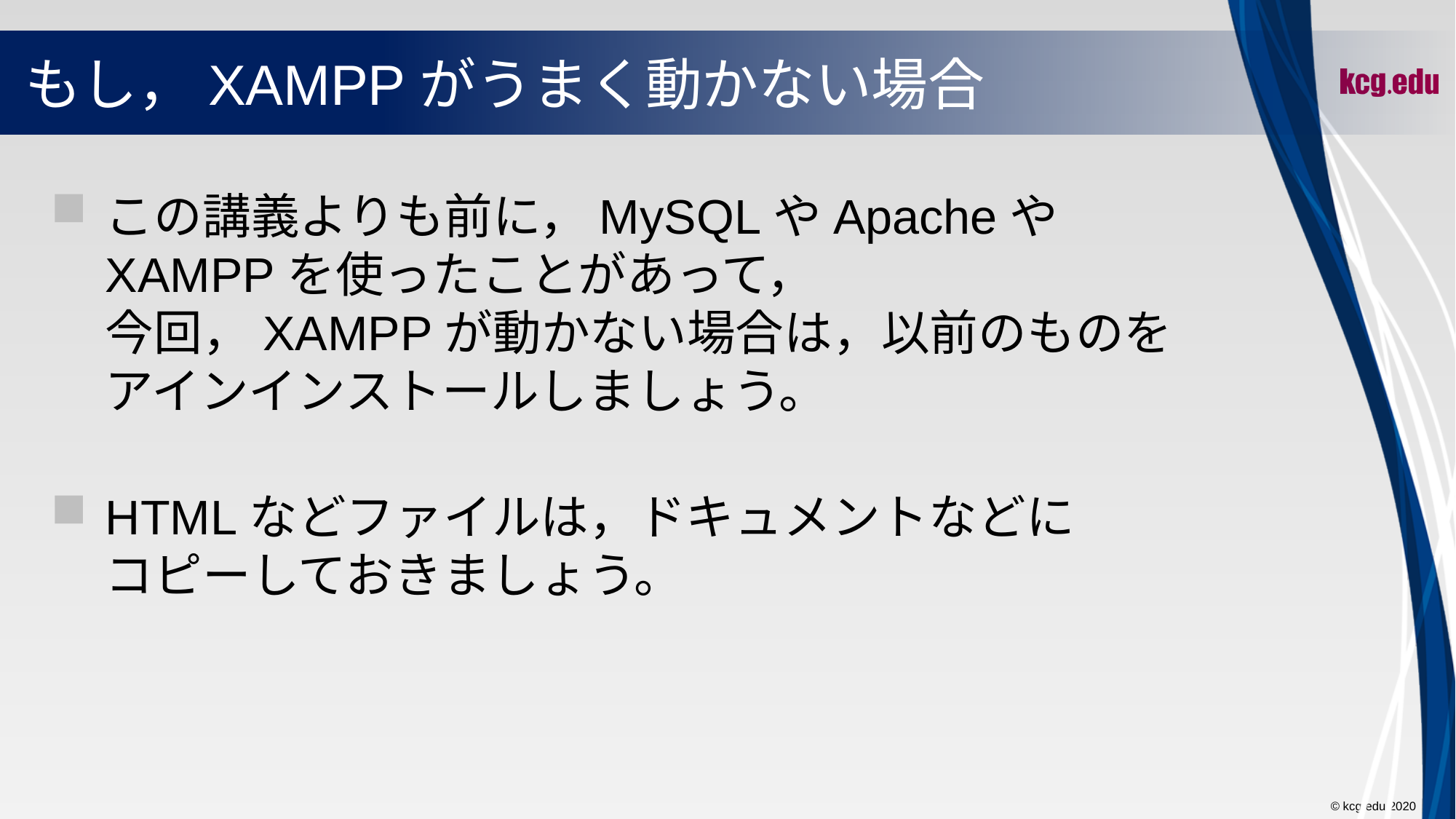

# もし，XAMPPがうまく動かない場合
この講義よりも前に，MySQLやApacheや
XAMPPを使ったことがあって，
今回，XAMPPが動かない場合は，以前のものを
アインインストールしましょう。
HTMLなどファイルは，ドキュメントなどに
コピーしておきましょう。